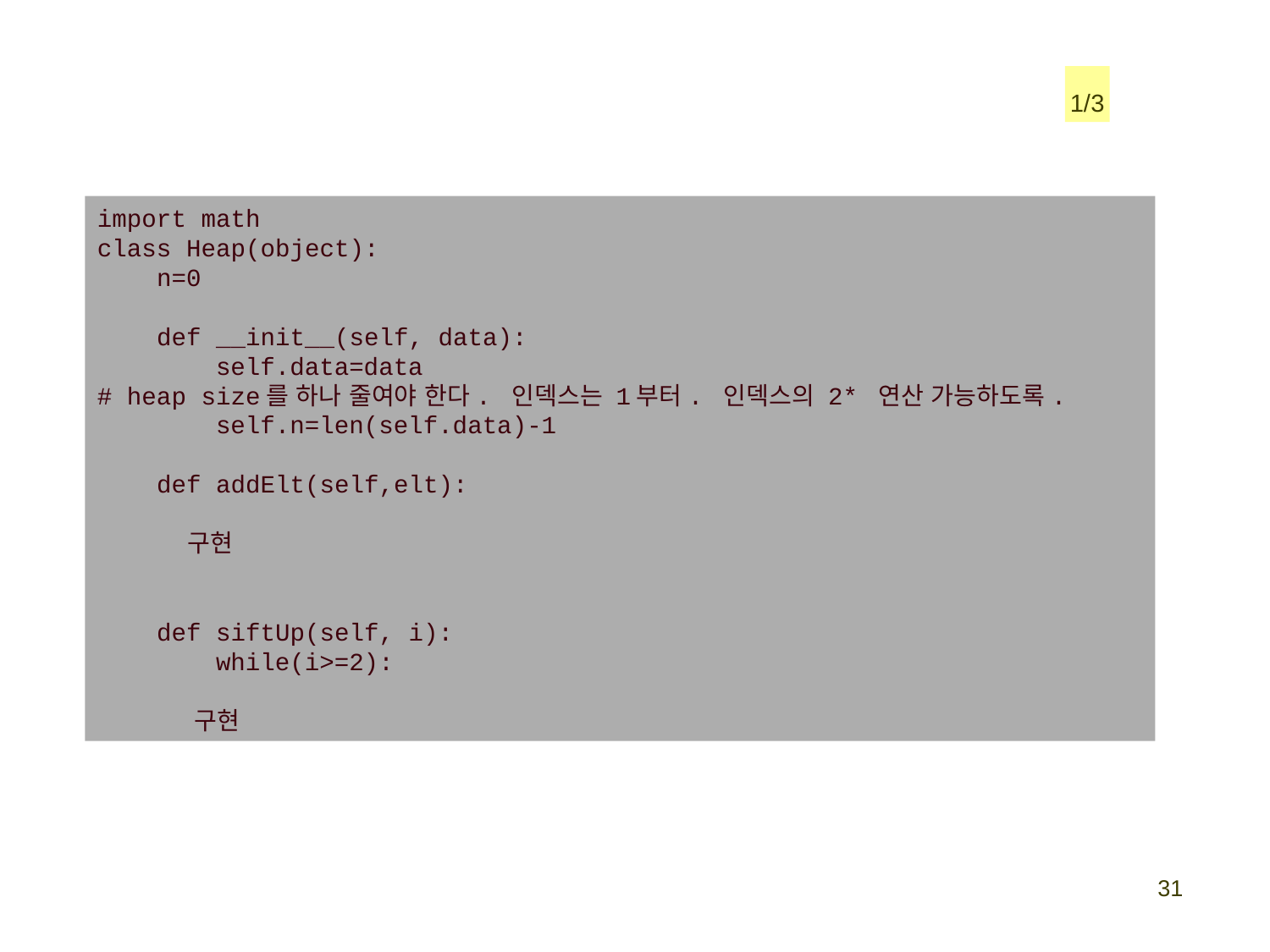

1/3
import math
class Heap(object):
    n=0

    def __init__(self, data):
        self.data=data
# heap size를 하나 줄여야 한다. 인덱스는 1부터. 인덱스의 2* 연산 가능하도록.
        self.n=len(self.data)-1

    def addElt(self,elt):

            구현

    def siftUp(self, i):
        while(i>=2):

             구현
31